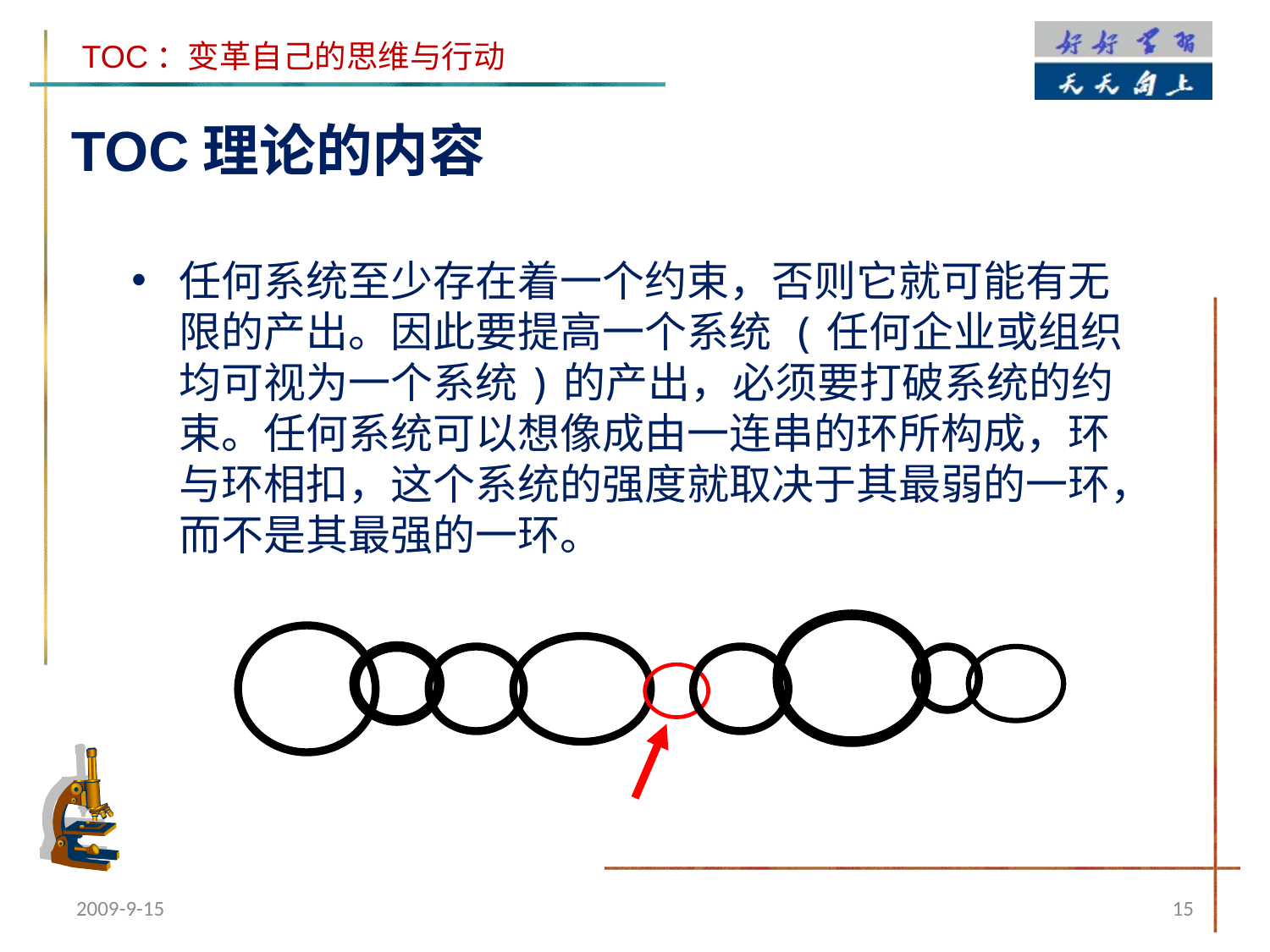

TOC理论的内容
任何系统至少存在着一个约束，否则它就可能有无限的产出。因此要提高一个系统 (任何企业或组织均可视为一个系统)的产出，必须要打破系统的约束。任何系统可以想像成由一连串的环所构成，环与环相扣，这个系统的强度就取决于其最弱的一环，而不是其最强的一环。

2009-9-15
15